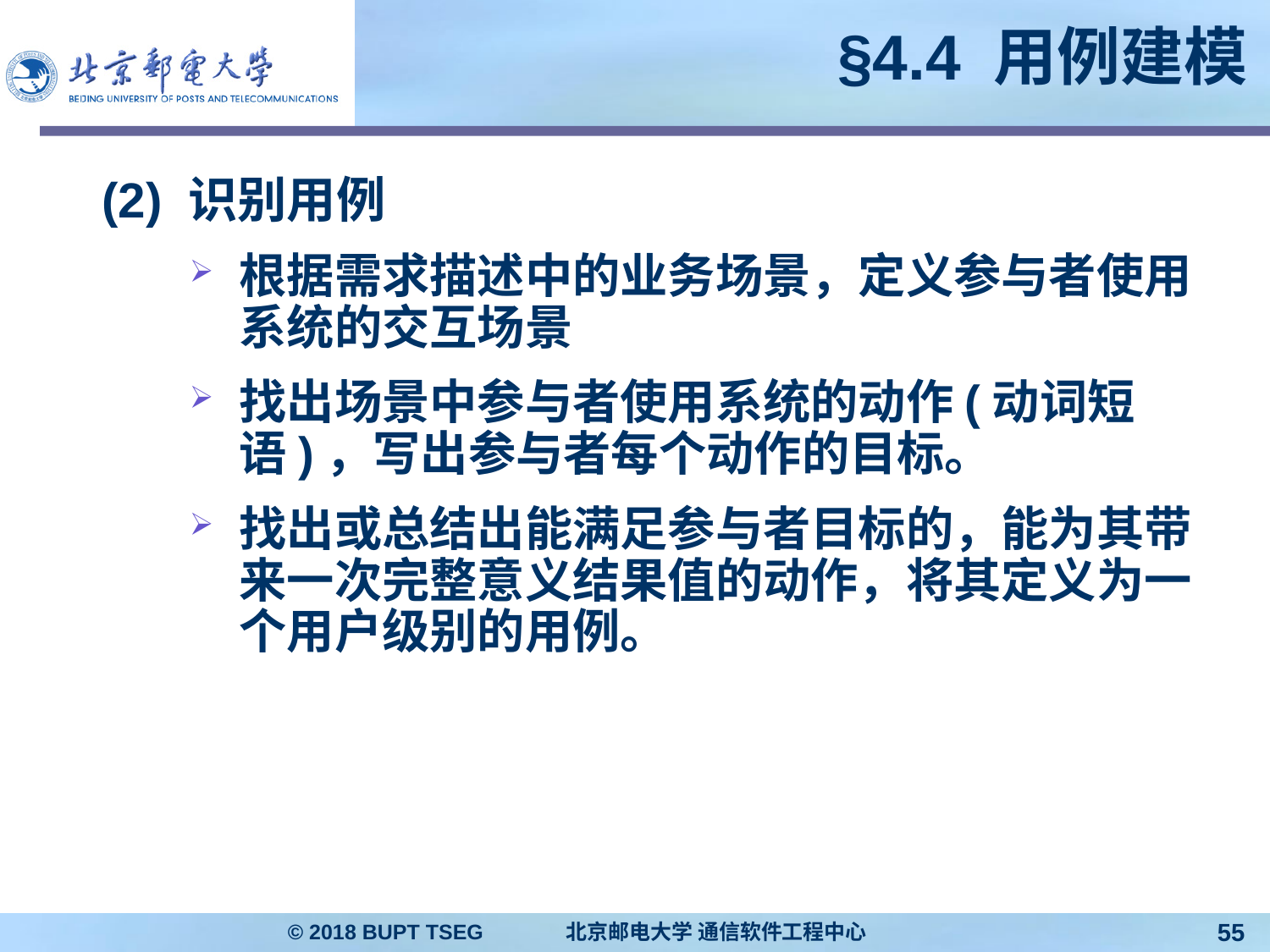

# §4.4 用例建模
(2) 识别用例
根据需求描述中的业务场景，定义参与者使用系统的交互场景
找出场景中参与者使用系统的动作(动词短语)，写出参与者每个动作的目标。
找出或总结出能满足参与者目标的，能为其带来一次完整意义结果值的动作，将其定义为一个用户级别的用例。
© 2018 BUPT TSEG             北京邮电大学 通信软件工程中心